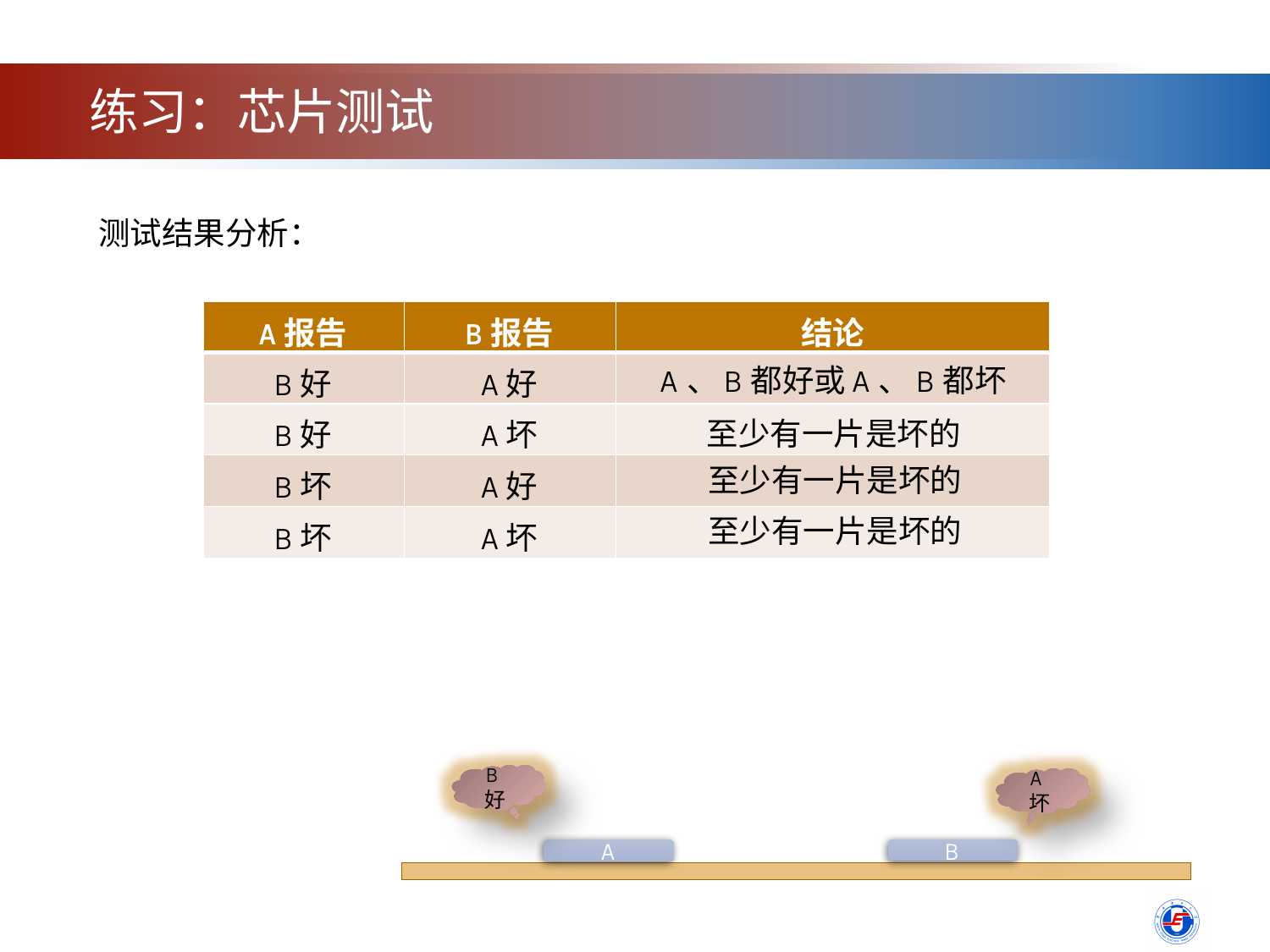

练习：芯片测试
测试结果分析：
| A报告 | B报告 | 结论 |
| --- | --- | --- |
| B好 | A好 |  |
| B好 | A坏 |  |
| B坏 | A好 |  |
| B坏 | A坏 |  |
A、B都好或A、B都坏
至少有一片是坏的
至少有一片是坏的
至少有一片是坏的
B好
A坏
B
A